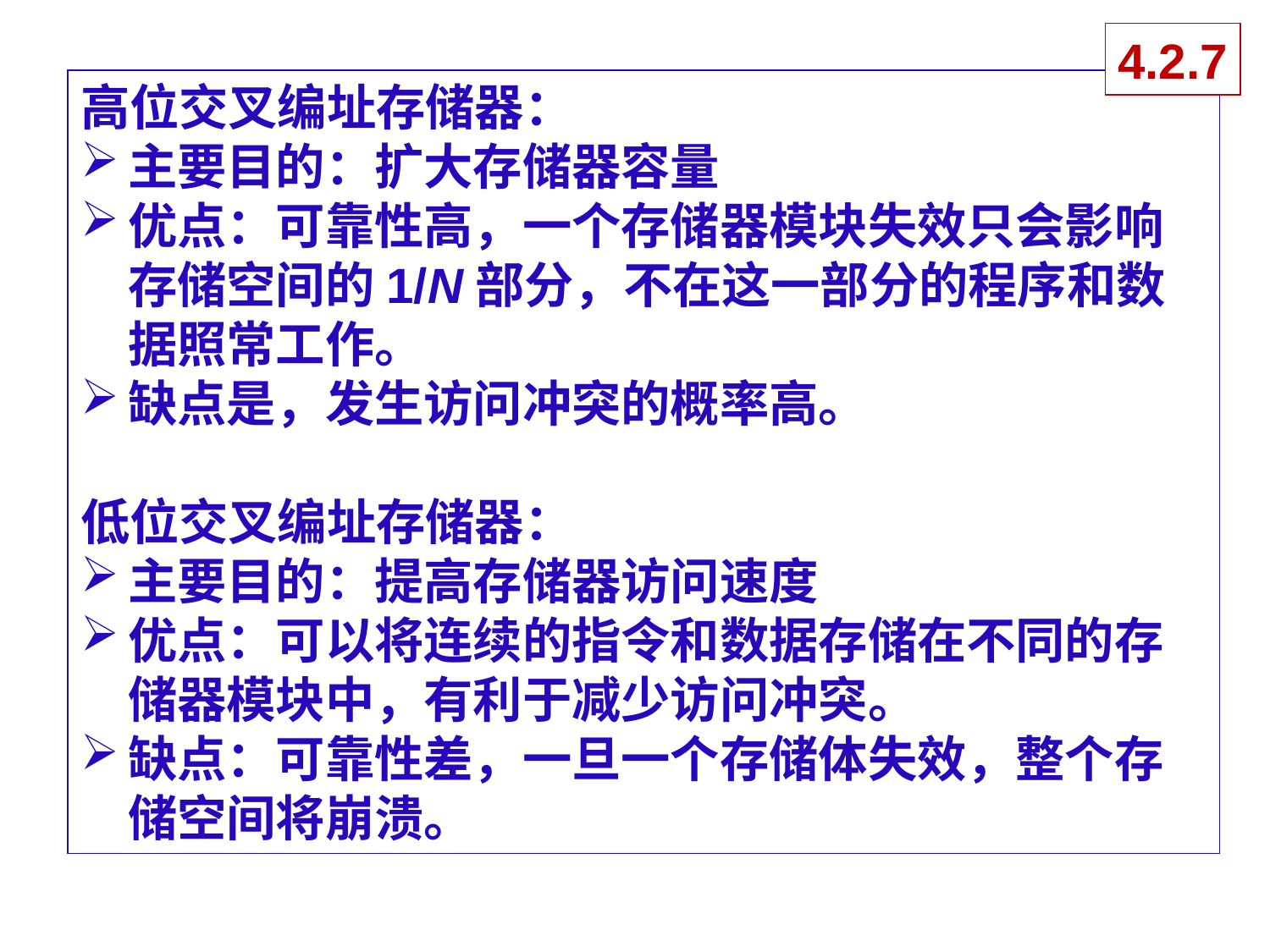

4.2.7
高位交叉编址存储器：
主要目的：扩大存储器容量
优点：可靠性高，一个存储器模块失效只会影响存储空间的1/N部分，不在这一部分的程序和数据照常工作。
缺点是，发生访问冲突的概率高。

低位交叉编址存储器：
主要目的：提高存储器访问速度
优点：可以将连续的指令和数据存储在不同的存储器模块中，有利于减少访问冲突。
缺点：可靠性差，一旦一个存储体失效，整个存储空间将崩溃。